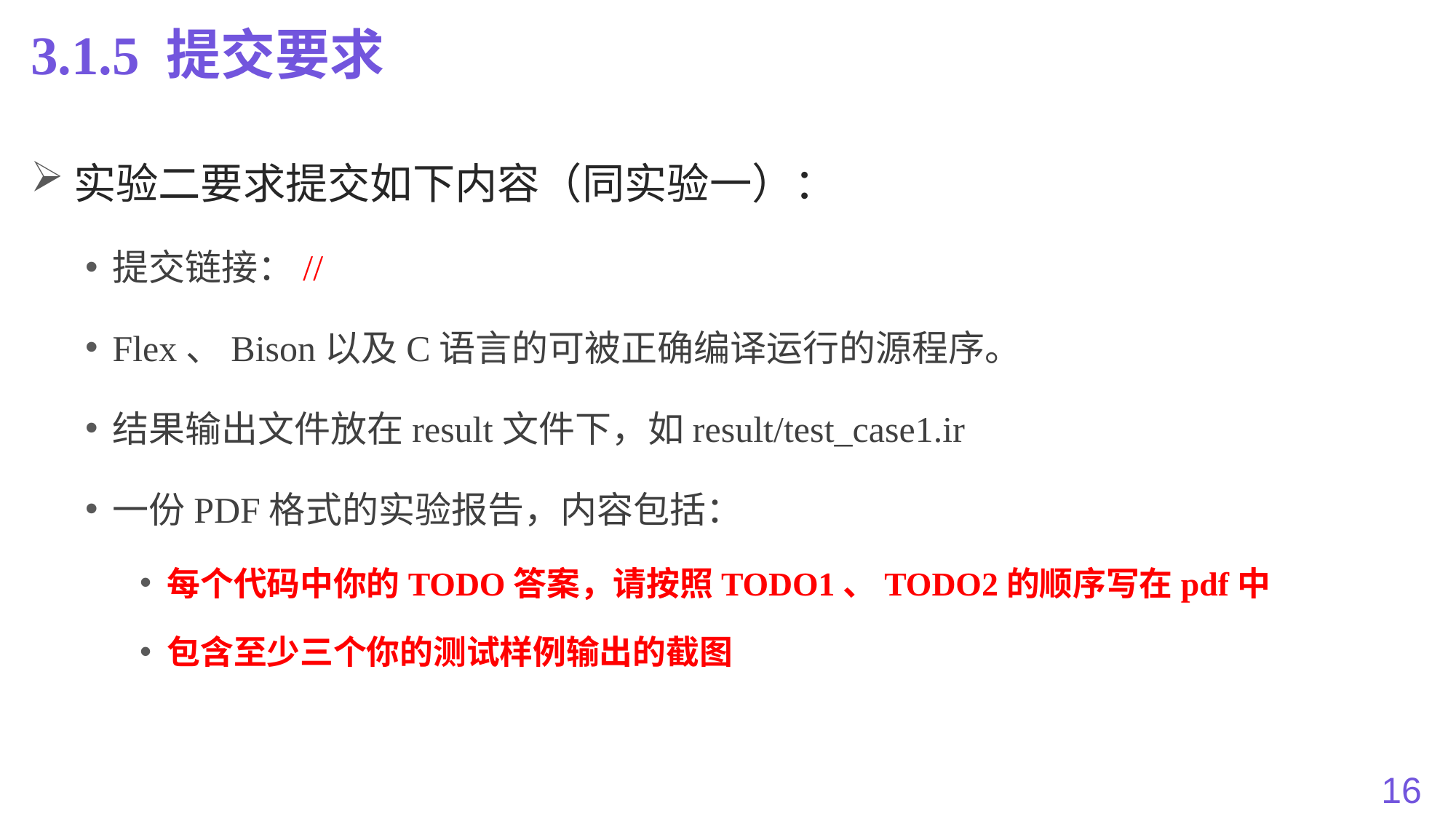

# 3.1.5 提交要求
实验二要求提交如下内容（同实验一）：
提交链接：//
Flex、Bison以及C语言的可被正确编译运行的源程序。
结果输出文件放在result文件下，如result/test_case1.ir
一份PDF格式的实验报告，内容包括：
每个代码中你的TODO答案，请按照TODO1、TODO2的顺序写在pdf中
包含至少三个你的测试样例输出的截图
16